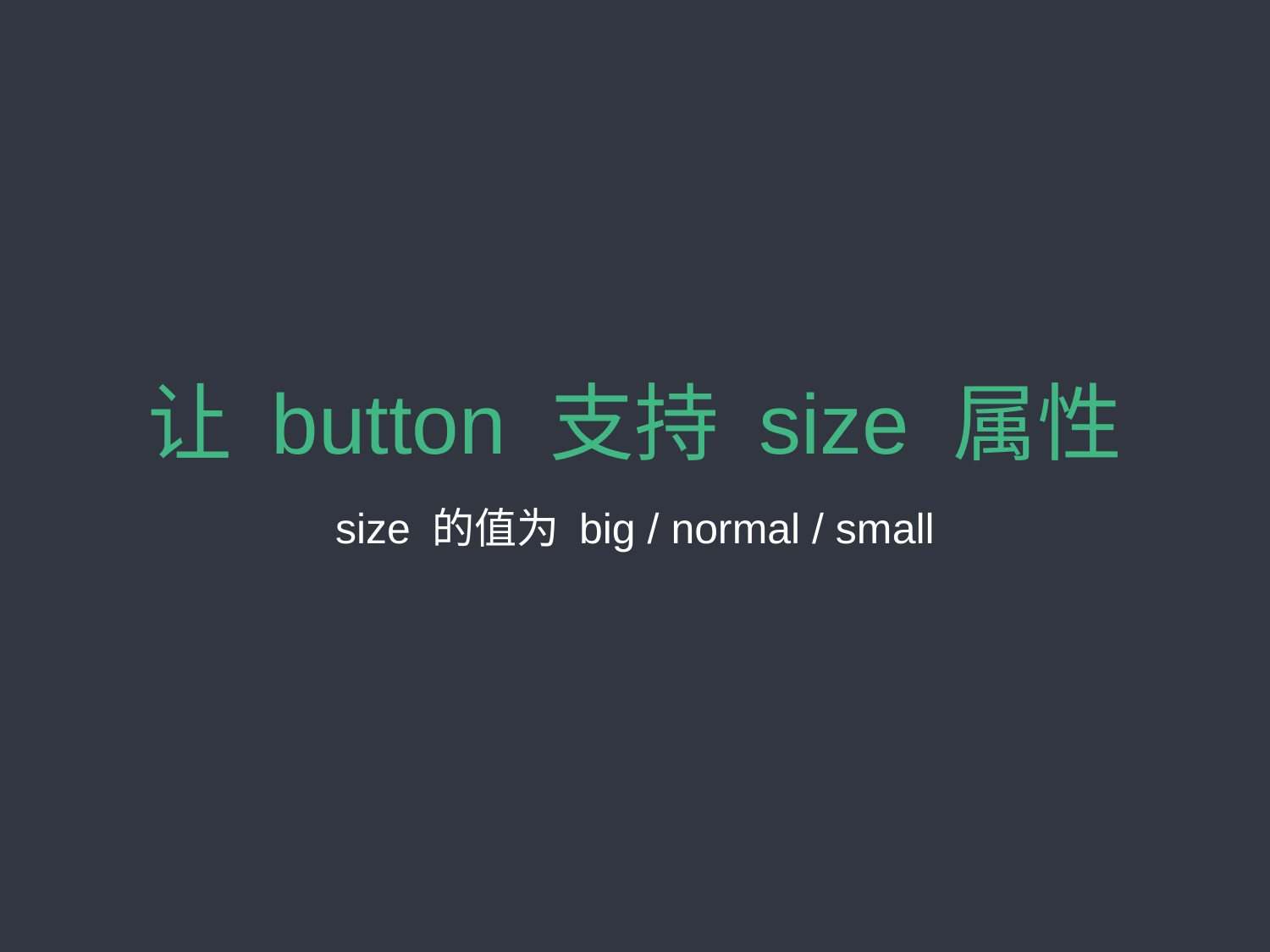

# 让 button 支持 size 属性
size 的值为 big / normal / small